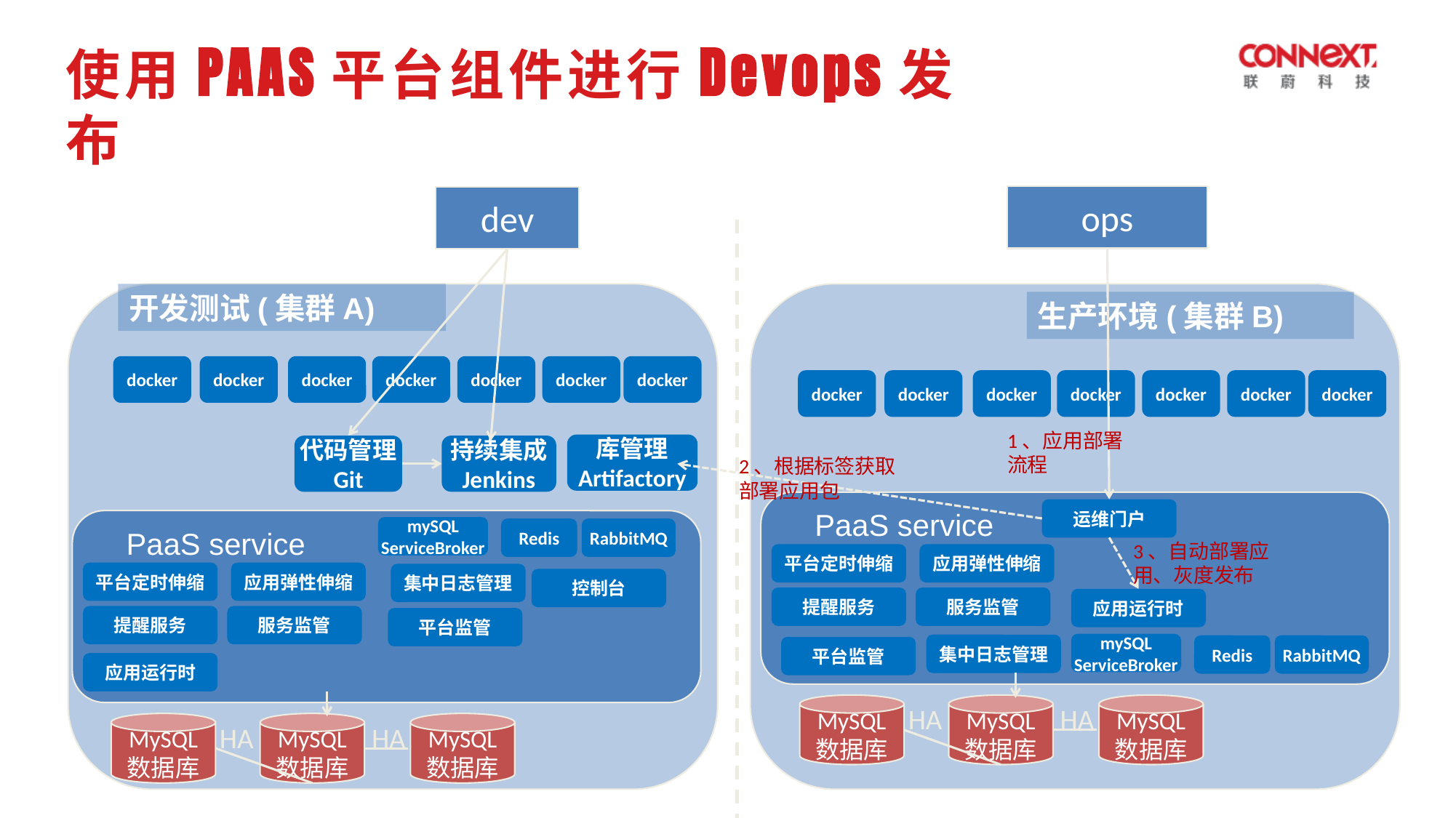

使用PAAS平台组件进行Devops发布
ops
dev
开发测试(集群A)

生产环境(集群B)
docker
docker
docker
docker
docker
docker
docker
docker
docker
docker
docker
docker
docker
docker
1、应用部署流程
库管理
Artifactory
代码管理
Git
持续集成
Jenkins
2、根据标签获取部署应用包

运维门户
PaaS service

mySQL
ServiceBroker
Redis
RabbitMQ
PaaS service
3、自动部署应用、灰度发布
平台定时伸缩
应用弹性伸缩
平台定时伸缩
应用弹性伸缩
集中日志管理
控制台
提醒服务
服务监管
应用运行时
提醒服务
服务监管
平台监管
mySQL
ServiceBroker
集中日志管理
Redis
RabbitMQ
平台监管
应用运行时
MySQL
数据库
MySQL
数据库
MySQL
数据库
HA
HA
MySQL
数据库
MySQL
数据库
MySQL
数据库
HA
HA